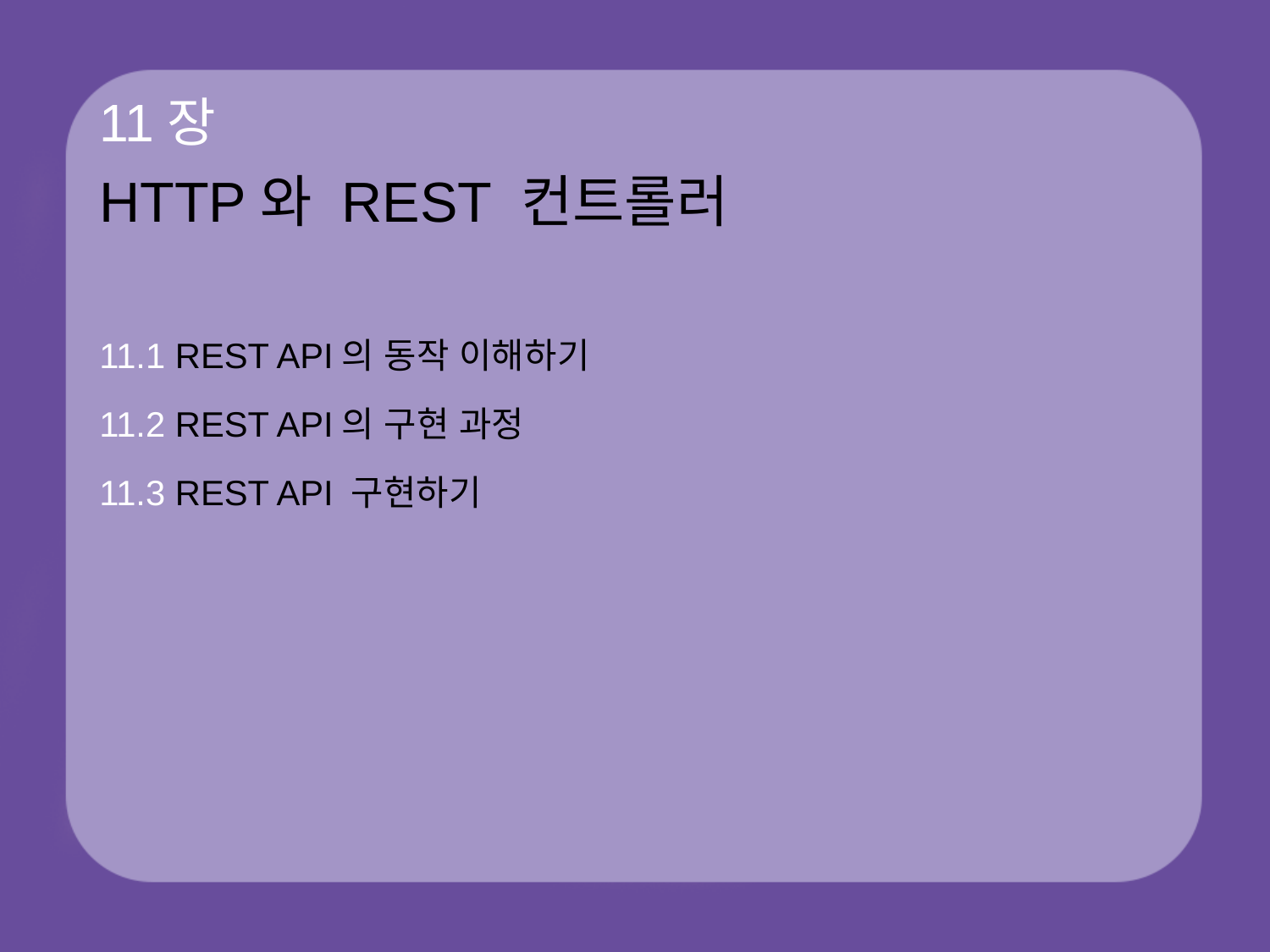

# 11장 HTTP와 REST 컨트롤러
11.1 REST API의 동작 이해하기
11.2 REST API의 구현 과정
11.3 REST API 구현하기